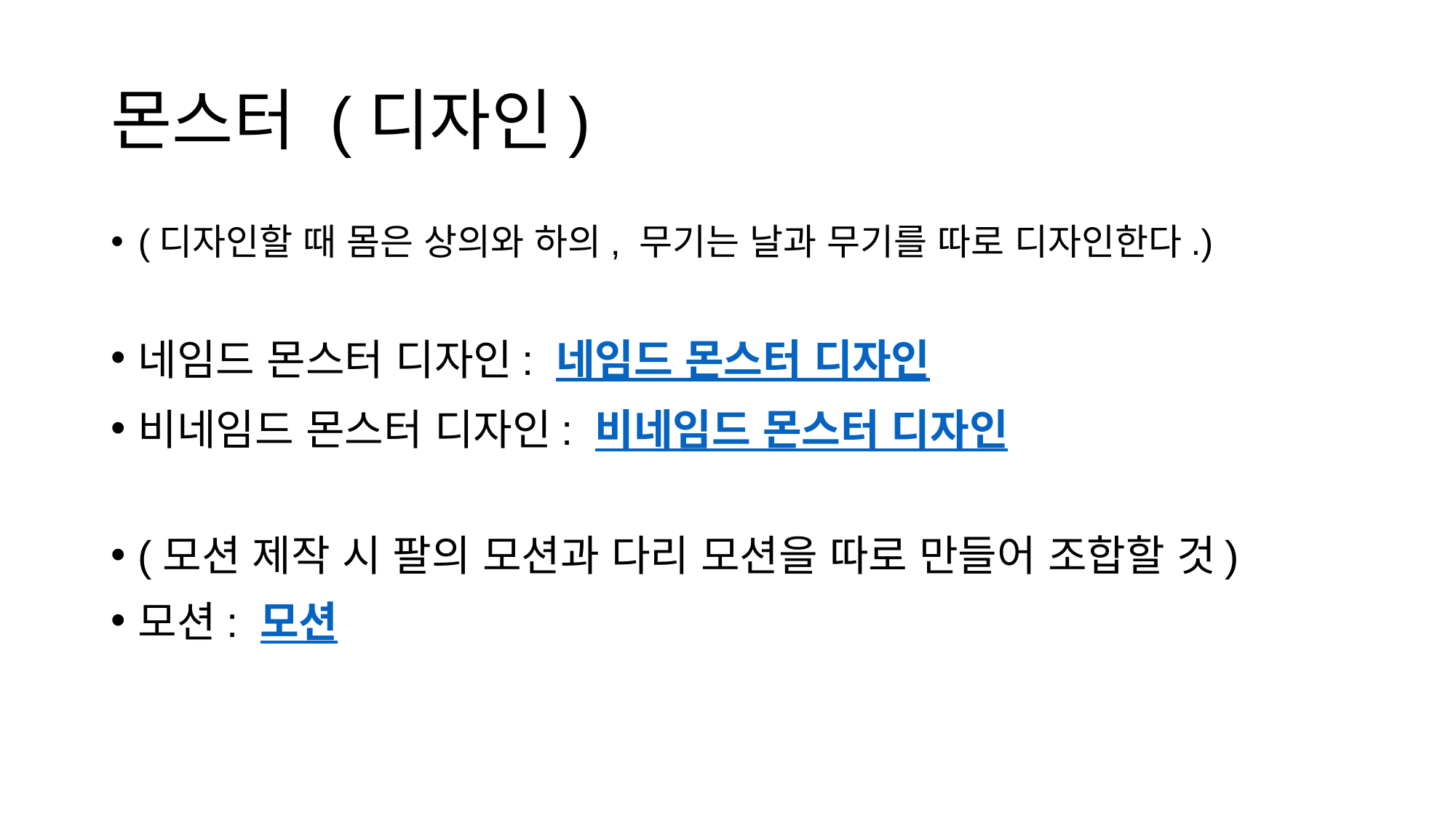

# 몬스터 (디자인)
(디자인할 때 몸은 상의와 하의, 무기는 날과 무기를 따로 디자인한다.)

네임드 몬스터 디자인: 네임드 몬스터 디자인
비네임드 몬스터 디자인: 비네임드 몬스터 디자인

(모션 제작 시 팔의 모션과 다리 모션을 따로 만들어 조합할 것)
모션: 모션